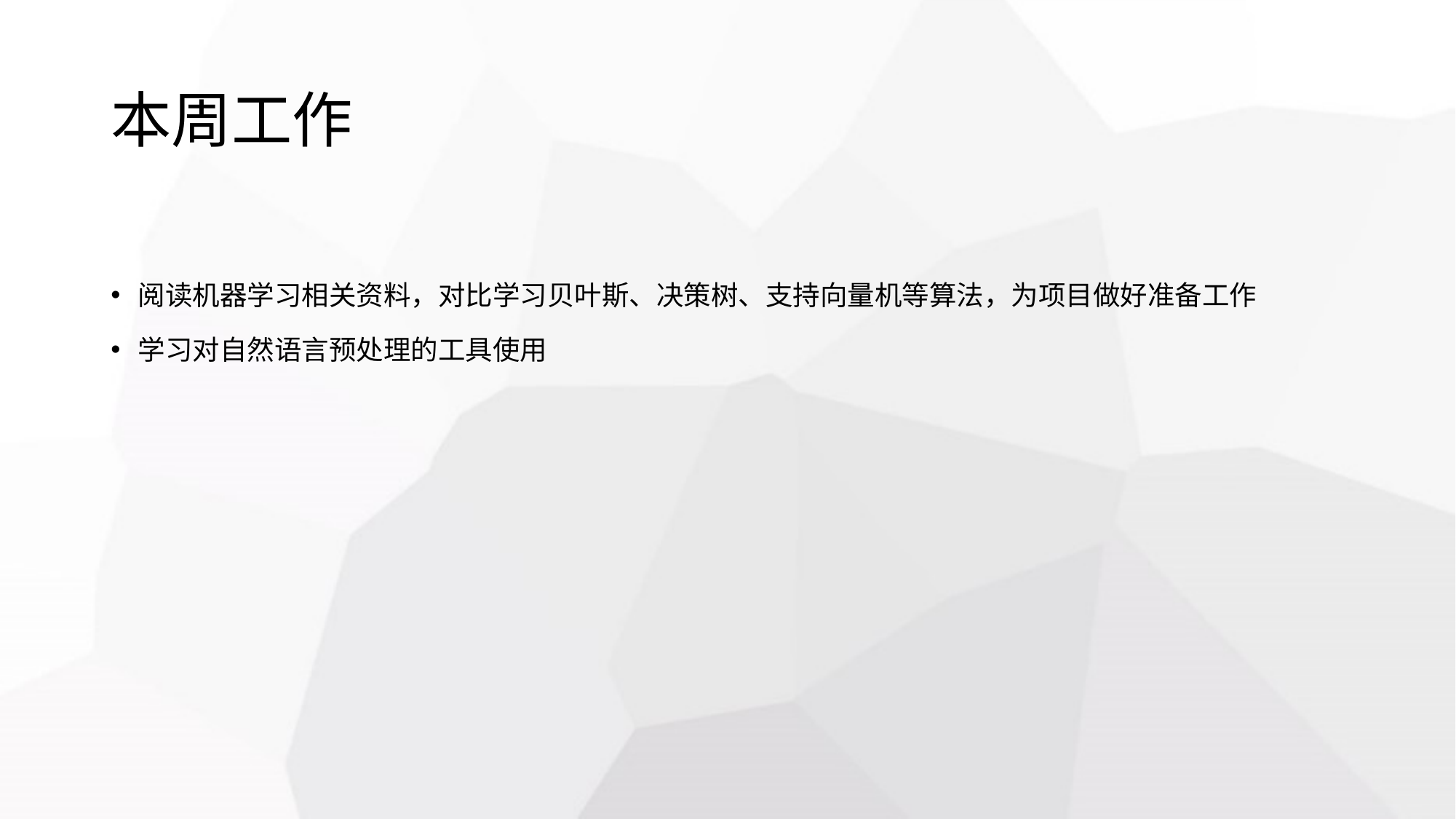

# 本周工作

阅读机器学习相关资料，对比学习贝叶斯、决策树、支持向量机等算法，为项目做好准备工作
学习对自然语言预处理的工具使用